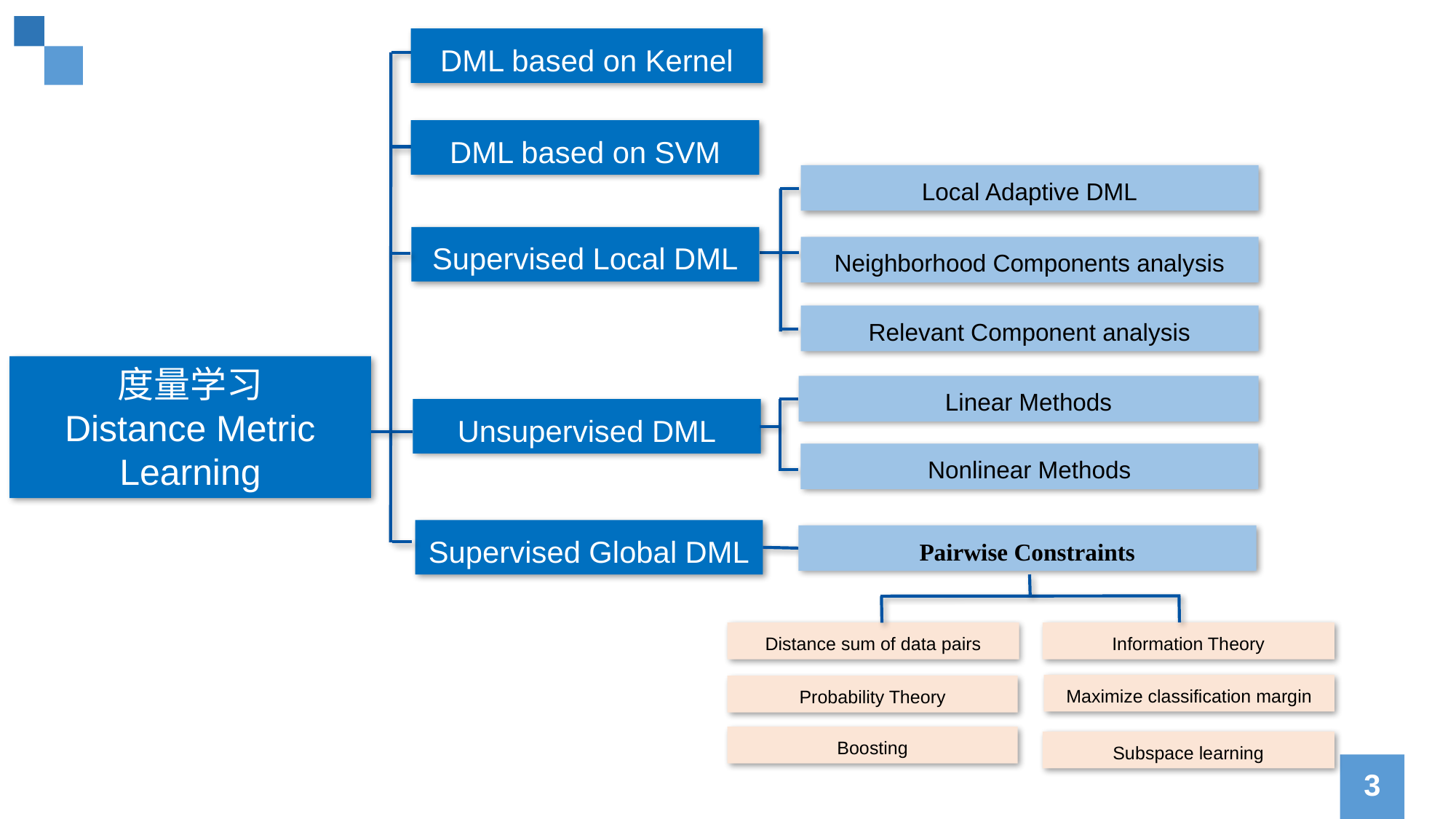

DML based on Kernel
DML based on SVM
Local Adaptive DML
Supervised Local DML
Neighborhood Components analysis
Relevant Component analysis
度量学习
Distance Metric Learning
Linear Methods
Unsupervised DML
Nonlinear Methods
Supervised Global DML
Pairwise Constraints
Distance sum of data pairs
Information Theory
Maximize classification margin
Probability Theory
Boosting
Subspace learning
3